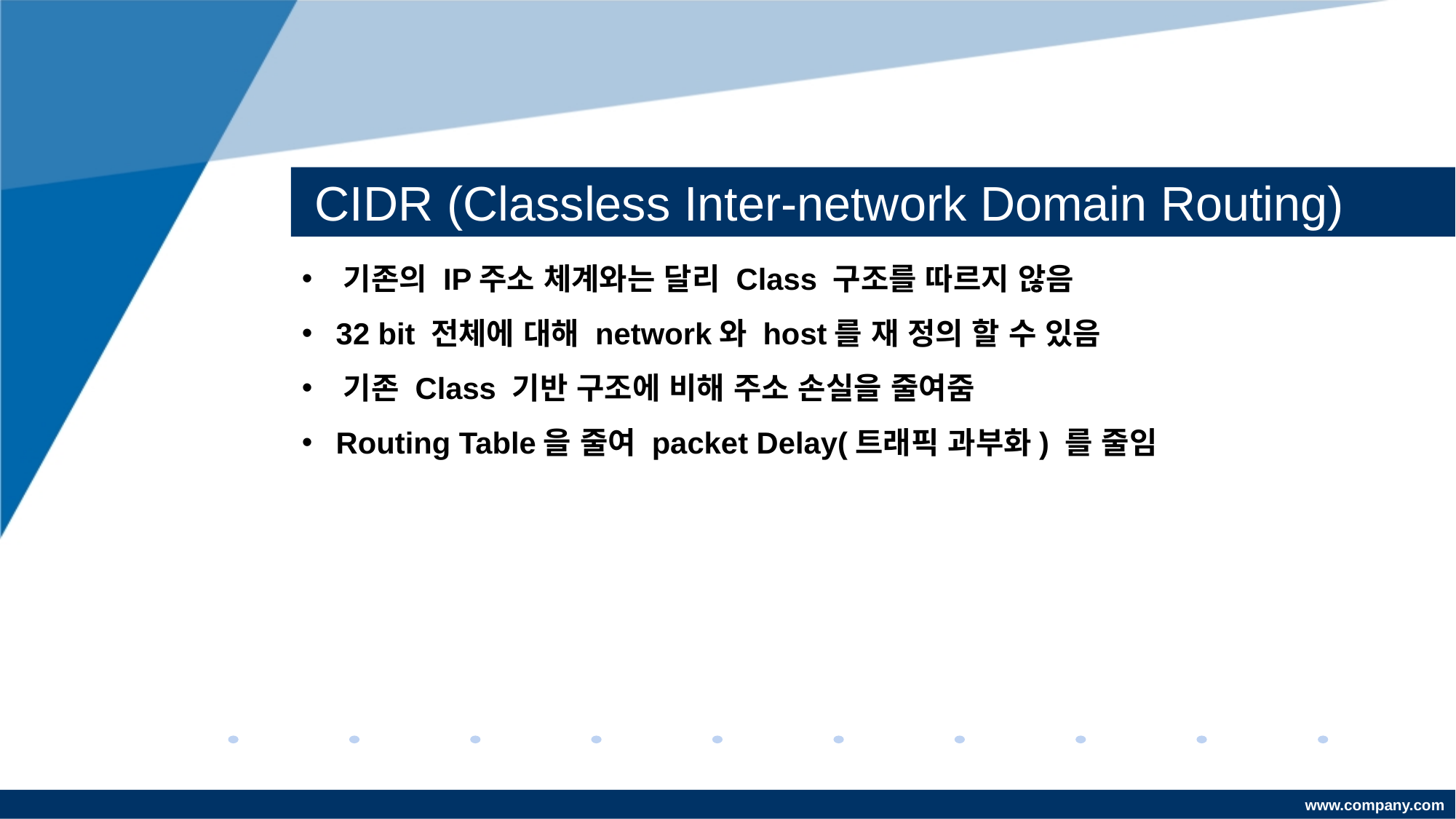

# CIDR (Classless Inter-network Domain Routing)
 기존의 IP주소 체계와는 달리 Class 구조를 따르지 않음
 32 bit 전체에 대해 network와 host를 재 정의 할 수 있음
 기존 Class 기반 구조에 비해 주소 손실을 줄여줌
 Routing Table을 줄여 packet Delay(트래픽 과부화) 를 줄임